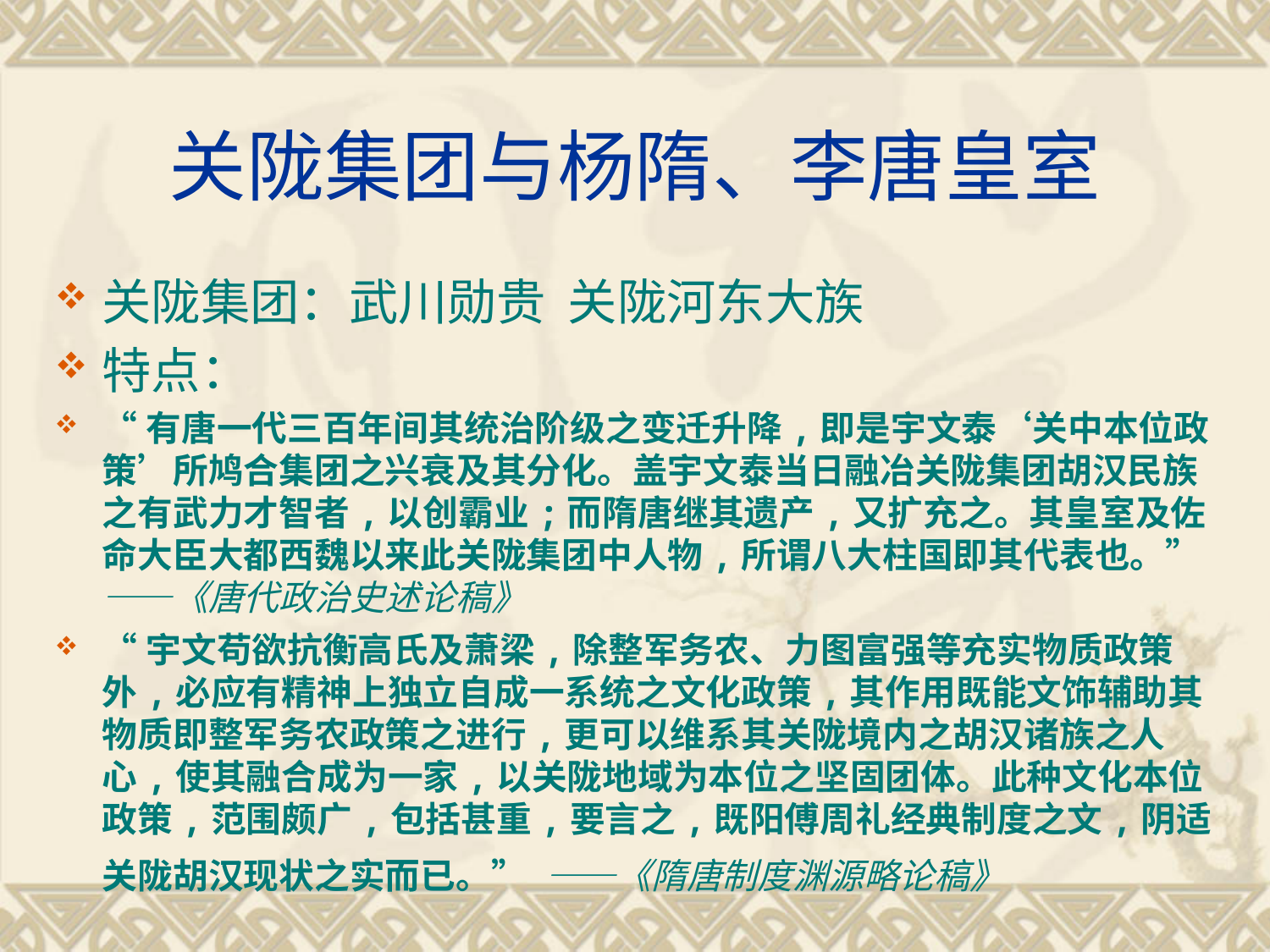

# 关陇集团与杨隋、李唐皇室
关陇集团：武川勋贵  关陇河东大族
特点：
“有唐一代三百年间其统治阶级之变迁升降,即是宇文泰‘关中本位政策’所鸠合集团之兴衰及其分化。盖宇文泰当日融冶关陇集团胡汉民族之有武力才智者,以创霸业;而隋唐继其遗产,又扩充之。其皇室及佐命大臣大都西魏以来此关陇集团中人物,所谓八大柱国即其代表也。”——《唐代政治史述论稿》
“宇文苟欲抗衡高氏及萧梁,除整军务农、力图富强等充实物质政策外,必应有精神上独立自成一系统之文化政策,其作用既能文饰辅助其物质即整军务农政策之进行,更可以维系其关陇境内之胡汉诸族之人心,使其融合成为一家,以关陇地域为本位之坚固团体。此种文化本位政策,范围颇广,包括甚重,要言之,既阳傅周礼经典制度之文,阴适关陇胡汉现状之实而已。”  ——《隋唐制度渊源略论稿》